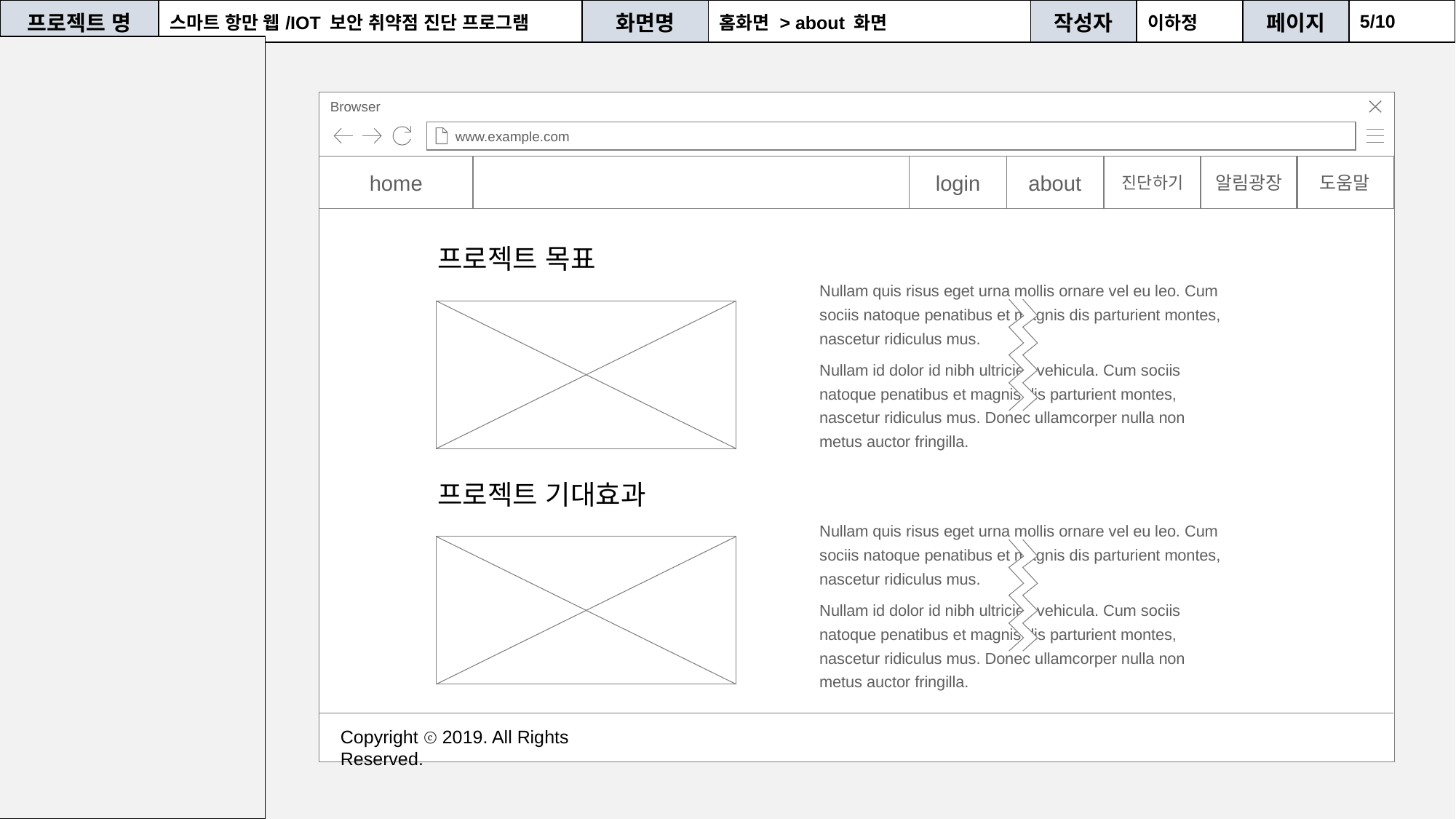

| 프로젝트 명 | 스마트 항만 웹/IOT 보안 취약점 진단 프로그램 | 화면명 | 홈화면 > about 화면 | 작성자 | 이하정 | 페이지 | 5/10 |
| --- | --- | --- | --- | --- | --- | --- | --- |
|  |
| --- |
Browser

www.example.com

login
about
진단하기
알림광장
도움말
home
Copyright ⓒ 2019. All Rights Reserved.
프로젝트 목표
Nullam quis risus eget urna mollis ornare vel eu leo. Cum sociis natoque penatibus et magnis dis parturient montes, nascetur ridiculus mus.
Nullam id dolor id nibh ultricies vehicula. Cum sociis natoque penatibus et magnis dis parturient montes, nascetur ridiculus mus. Donec ullamcorper nulla non metus auctor fringilla.

프로젝트 기대효과
Nullam quis risus eget urna mollis ornare vel eu leo. Cum sociis natoque penatibus et magnis dis parturient montes, nascetur ridiculus mus.
Nullam id dolor id nibh ultricies vehicula. Cum sociis natoque penatibus et magnis dis parturient montes, nascetur ridiculus mus. Donec ullamcorper nulla non metus auctor fringilla.